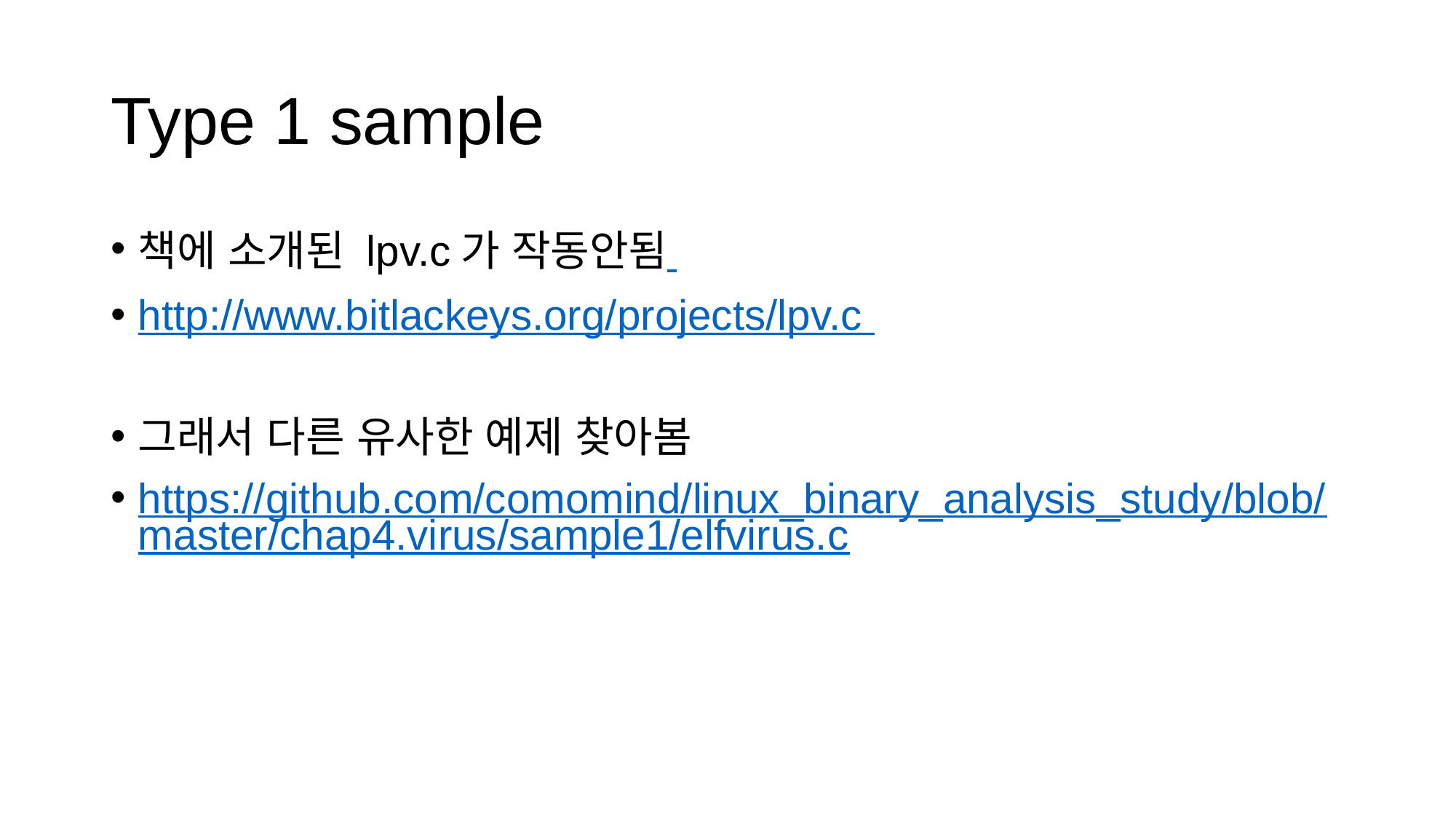

# Type 1 sample
책에 소개된 lpv.c가 작동안됨
http://www.bitlackeys.org/projects/lpv.c

그래서 다른 유사한 예제 찾아봄
https://github.com/comomind/linux_binary_analysis_study/blob/master/chap4.virus/sample1/elfvirus.c